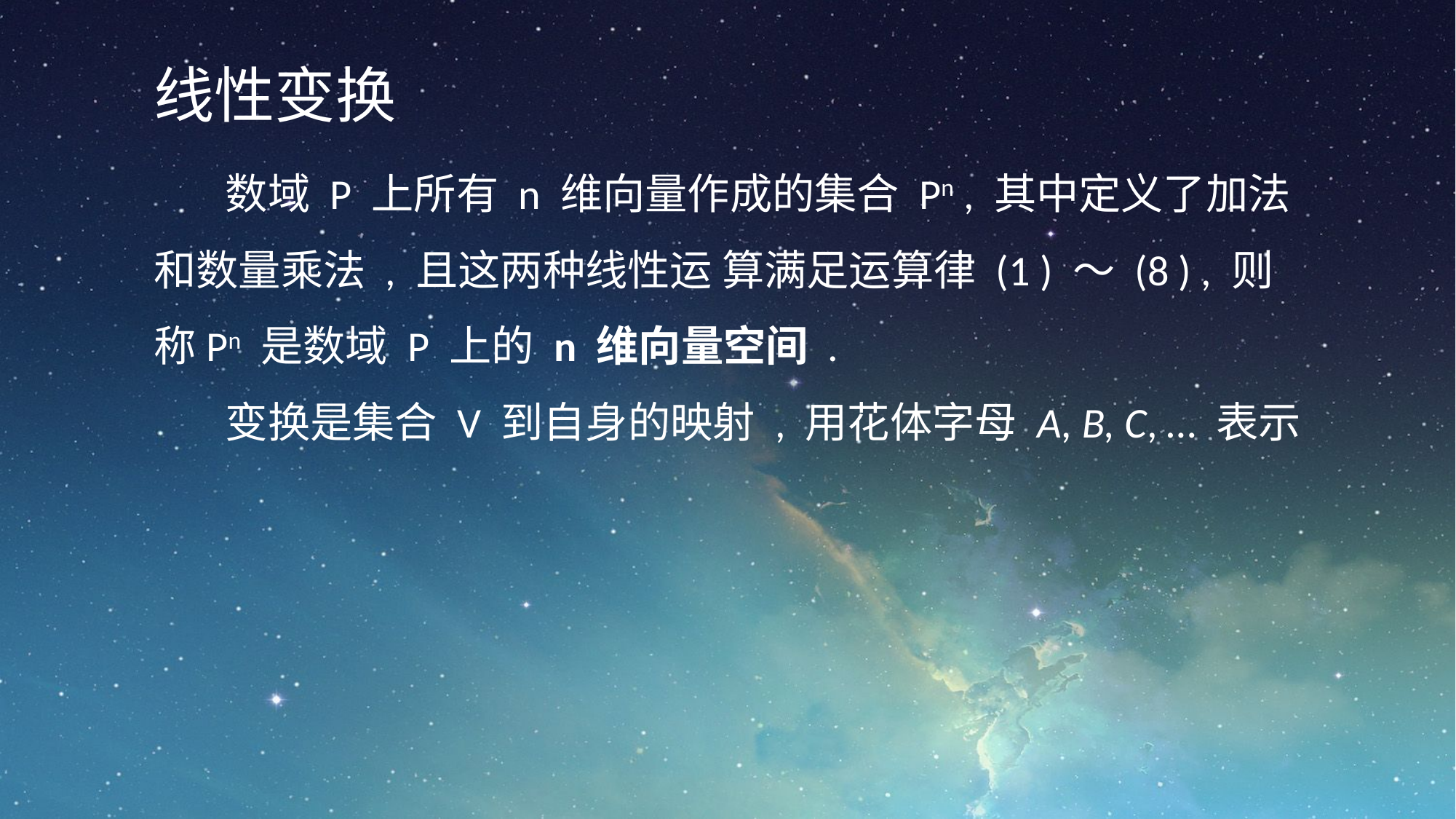

线性变换
数域 P 上所有 n 维向量作成的集合 Pn , 其中定义了加法和数量乘法 , 且这两种线性运 算满足运算律 (1 ) ～ (8 ) , 则称Pn 是数域 P 上的 n 维向量空间 .
变换是集合 V 到自身的映射 , 用花体字母 A, B, C, … 表示